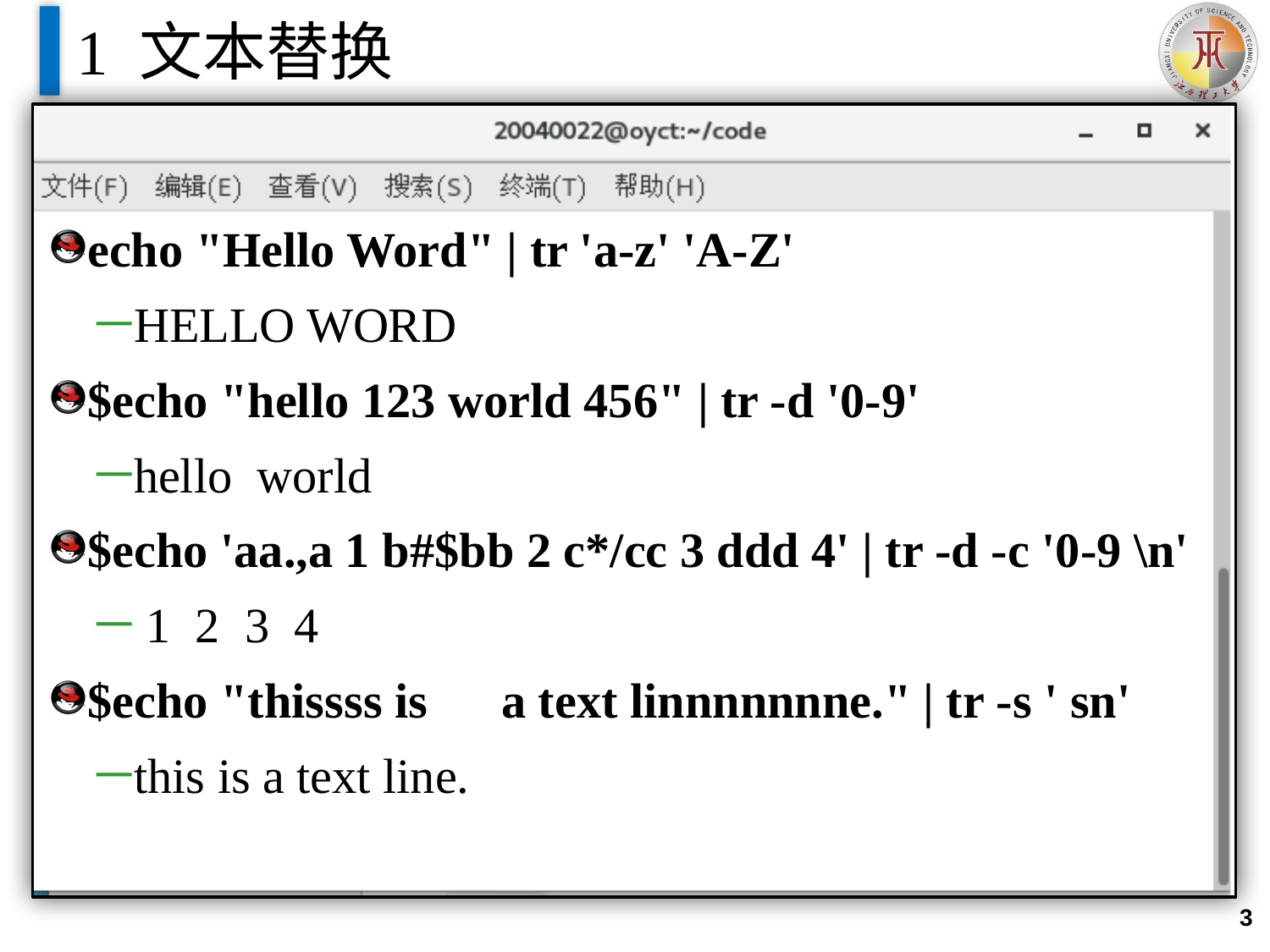

# 1 文本替换
echo "Hello Word" | tr 'a-z' 'A-Z'
HELLO WORD
$echo "hello 123 world 456" | tr -d '0-9'
hello  world
$echo 'aa.,a 1 b#$bb 2 c*/cc 3 ddd 4' | tr -d -c '0-9 \n'
 1  2  3  4
$echo "thissss is      a text linnnnnnne." | tr -s ' sn'
this is a text line.

3